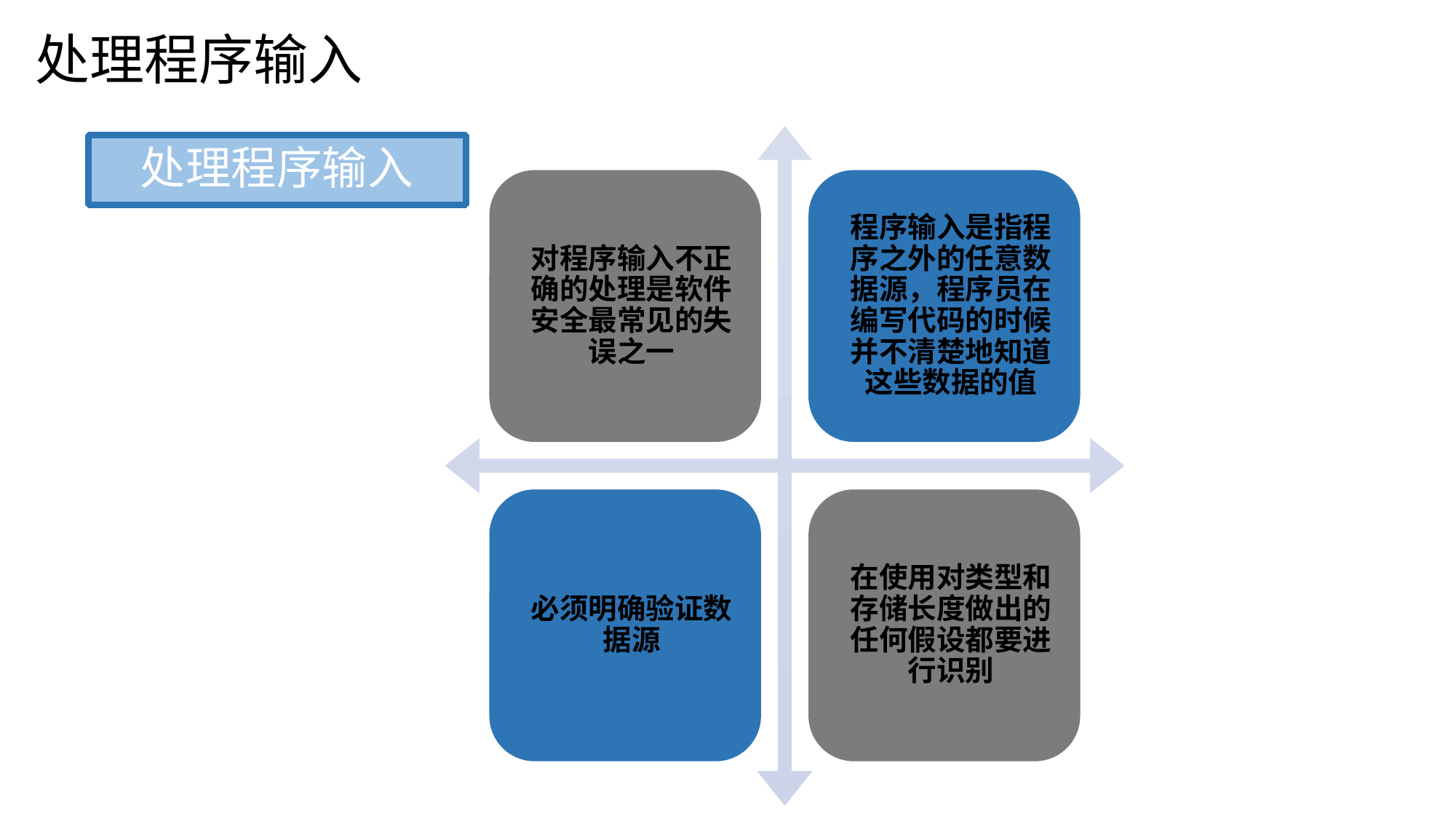

处理程序输入

对程序输入不正确的处理是软件安全最常见的失误之一
程序输入是指程序之外的任意数据源，程序员在编写代码的时候并不清楚地知道这些数据的值
必须明确验证数据源
在使用对类型和存储长度做出的任何假设都要进行识别
处理程序输入